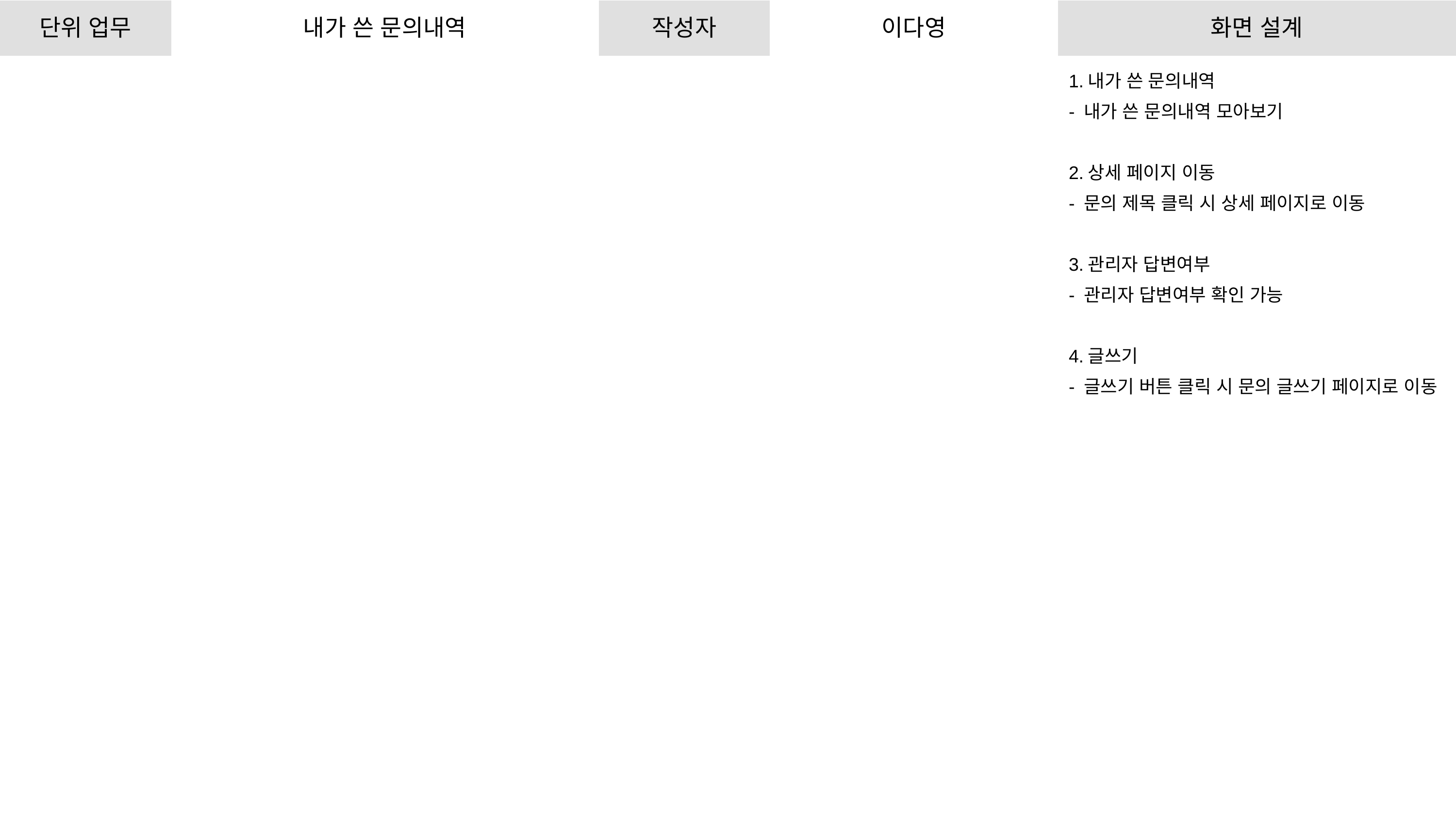

| 단위 업무 | 내가 쓴 문의내역 | 작성자 | 이다영 | 화면 설계 |
| --- | --- | --- | --- | --- |
|  |  |  |  | 1.내가 쓴 문의내역 - 내가 쓴 문의내역 모아보기 2.상세 페이지 이동 - 문의 제목 클릭 시 상세 페이지로 이동 3.관리자 답변여부 - 관리자 답변여부 확인 가능 4.글쓰기 - 글쓰기 버튼 클릭 시 문의 글쓰기 페이지로 이동 |